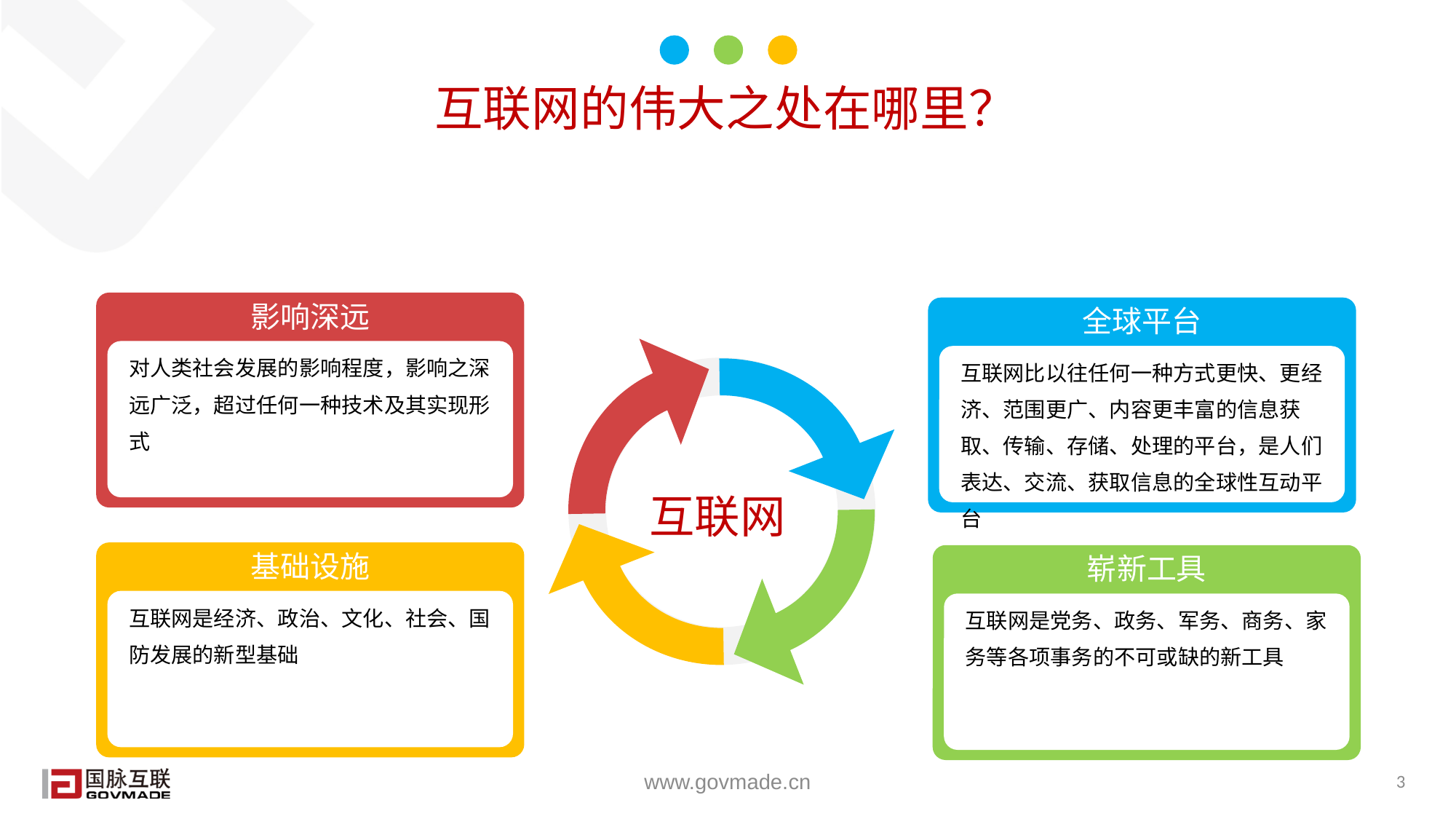

互联网的伟大之处在哪里？

影响深远
对人类社会发展的影响程度，影响之深远广泛，超过任何一种技术及其实现形式

全球平台
互联网比以往任何一种方式更快、更经济、范围更广、内容更丰富的信息获取、传输、存储、处理的平台，是人们表达、交流、获取信息的全球性互动平台

基础设施
互联网是经济、政治、文化、社会、国防发展的新型基础

崭新工具
互联网是党务、政务、军务、商务、家务等各项事务的不可或缺的新工具

互联网
www.govmade.cn
3